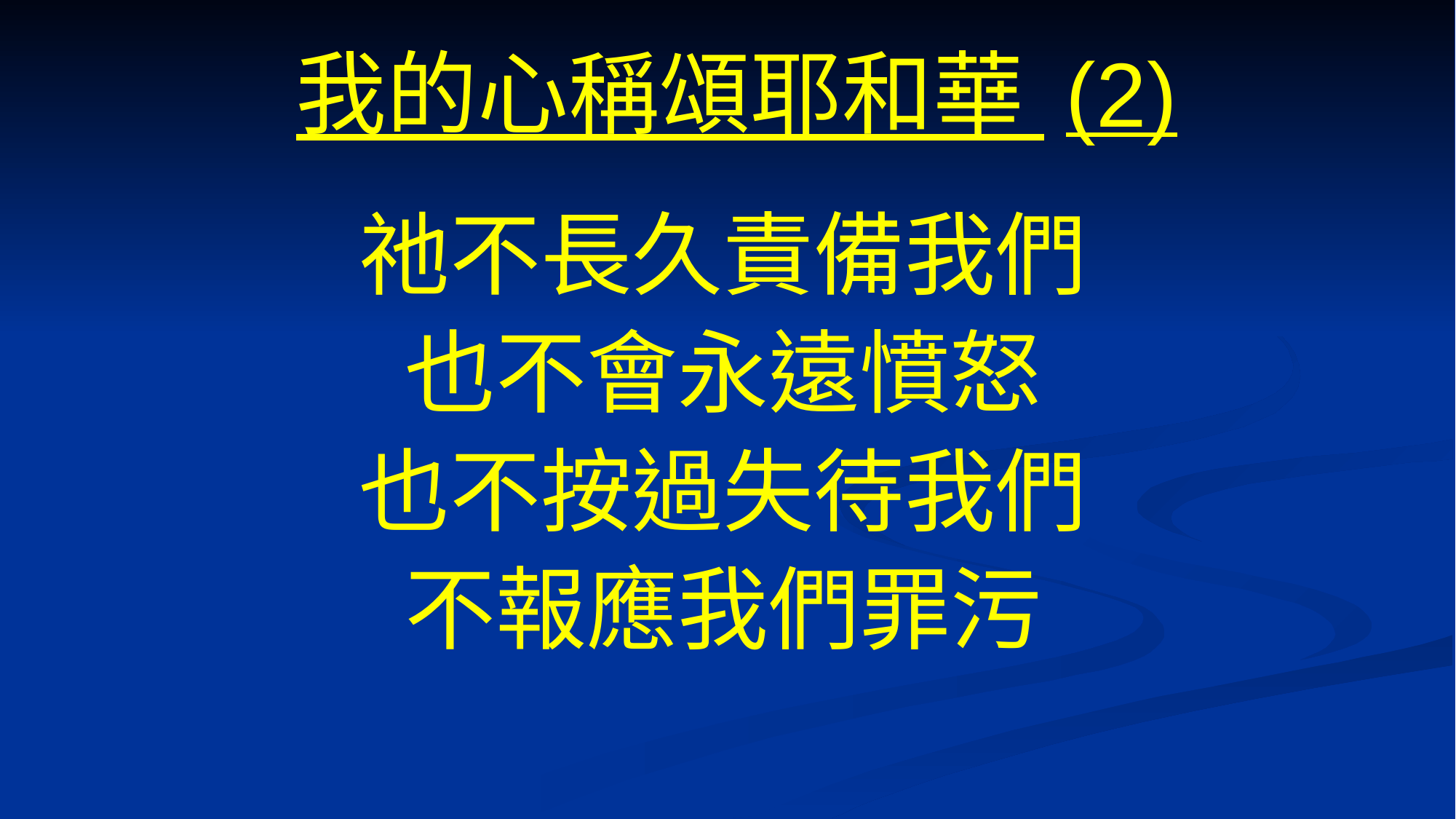

# 我的心稱頌耶和華 (2)
祂不長久責備我們
也不會永遠憤怒
也不按過失待我們
不報應我們罪污